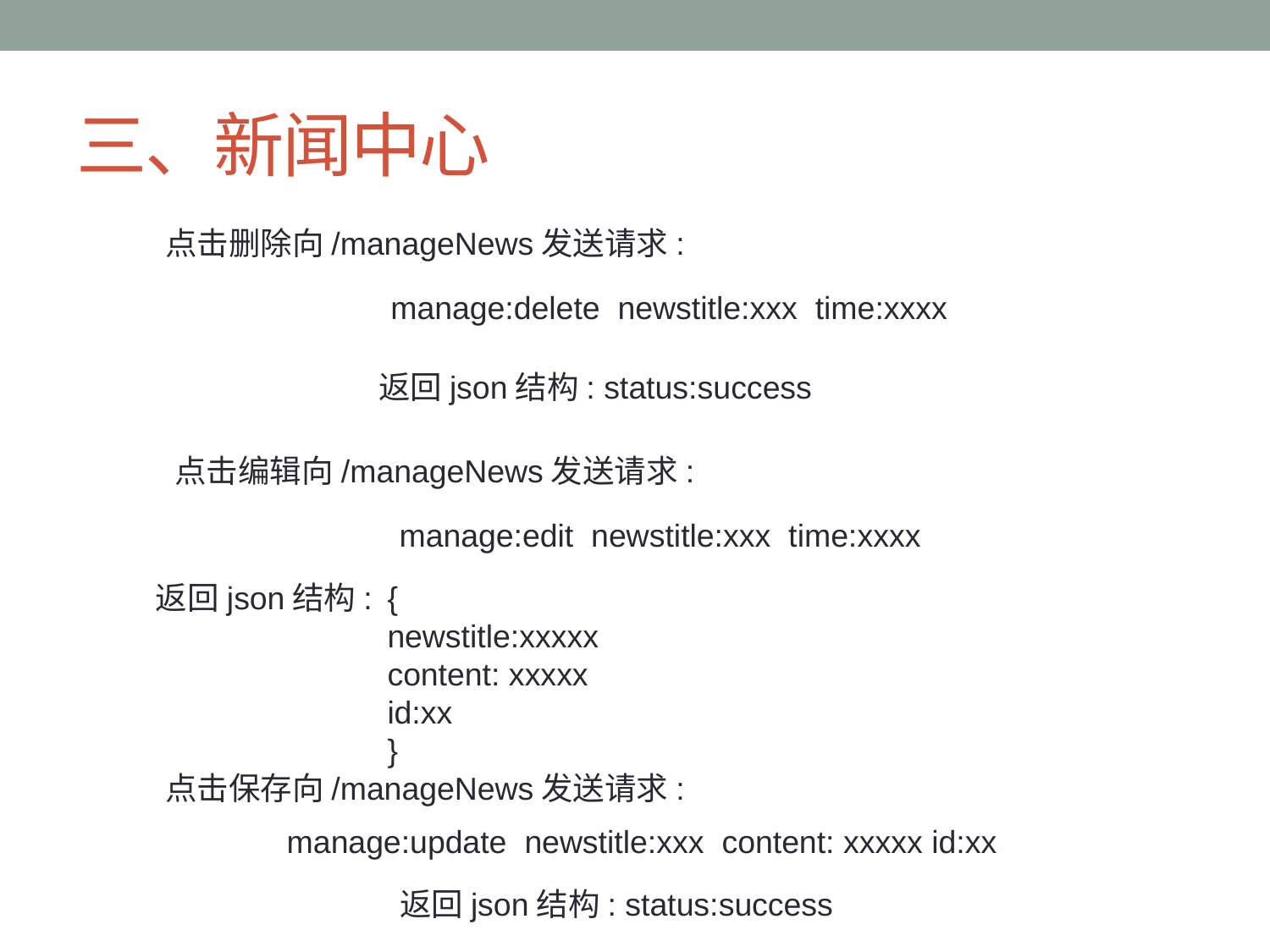

# 三、新闻中心
点击删除向/manageNews发送请求:
manage:delete  newstitle:xxx  time:xxxx
返回json结构: status:success
点击编辑向/manageNews发送请求:
manage:edit  newstitle:xxx  time:xxxx
返回json结构:
{
newstitle:xxxxx
content: xxxxx
id:xx
}
点击保存向/manageNews发送请求:
manage:update  newstitle:xxx  content: xxxxx id:xx
返回json结构: status:success